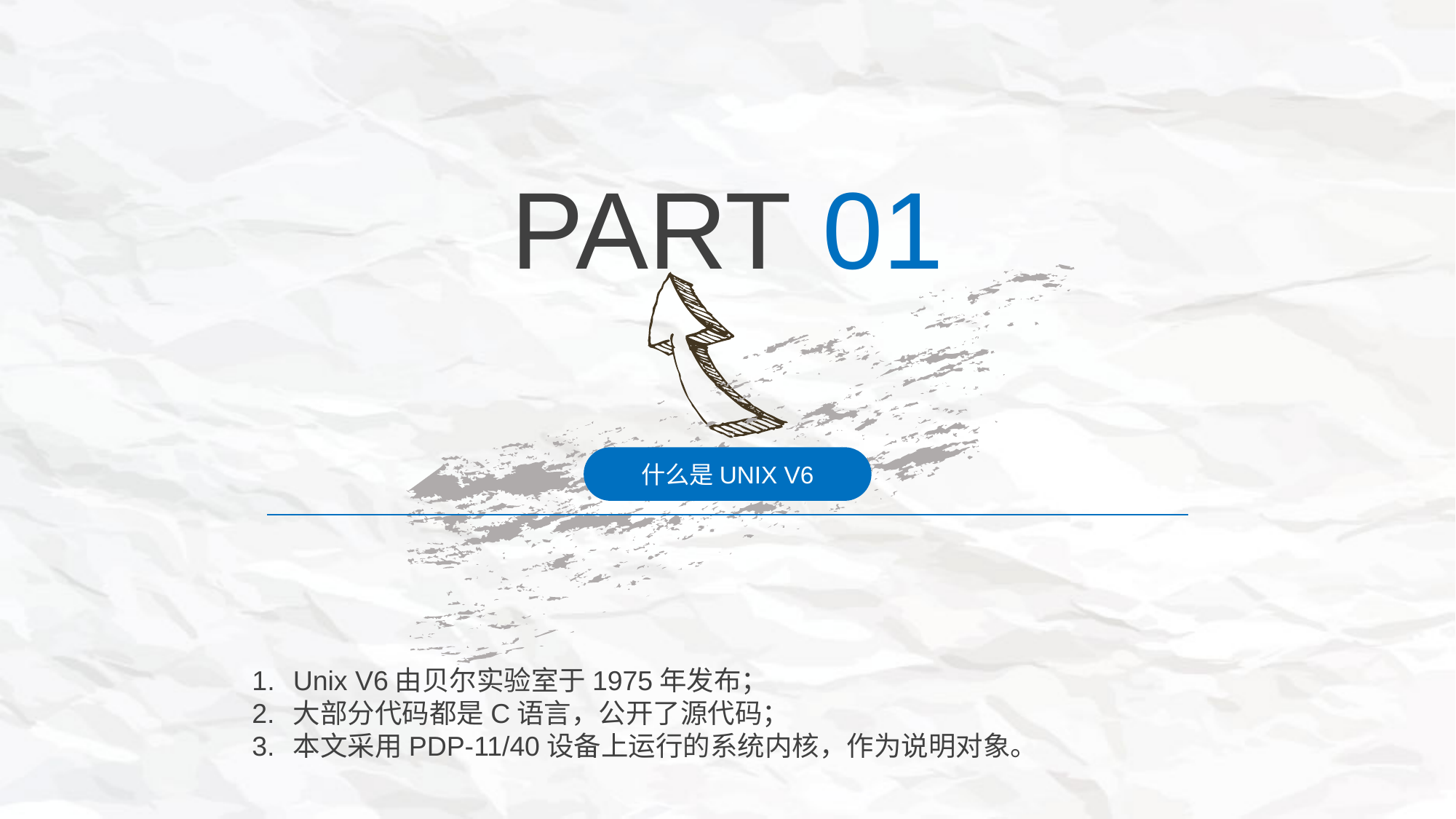

PART 01

什么是UNIX V6
Unix V6由贝尔实验室于1975年发布；
大部分代码都是C语言，公开了源代码；
本文采用PDP-11/40设备上运行的系统内核，作为说明对象。